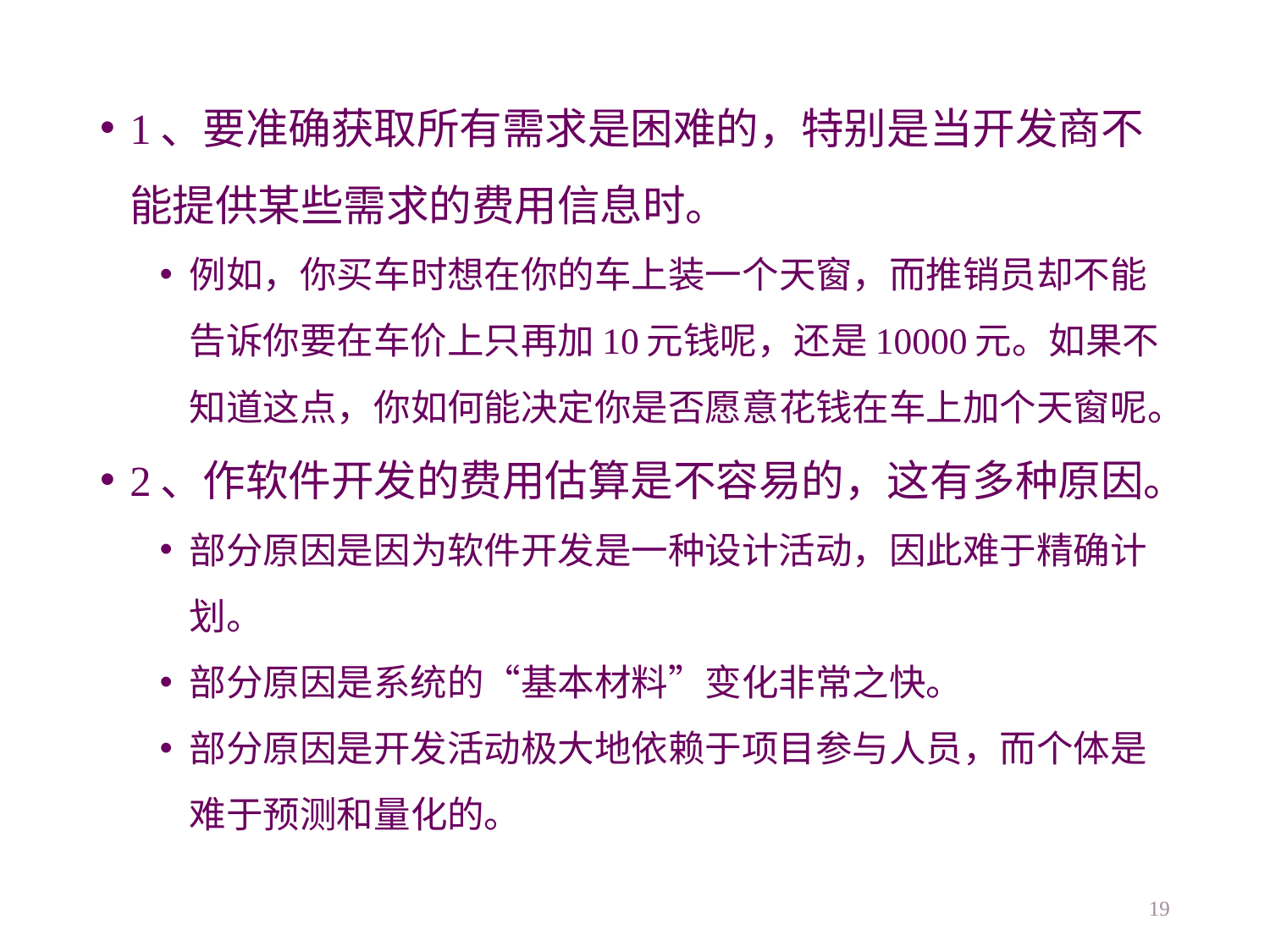

1、要准确获取所有需求是困难的，特别是当开发商不能提供某些需求的费用信息时。
例如，你买车时想在你的车上装一个天窗，而推销员却不能告诉你要在车价上只再加10元钱呢，还是10000元。如果不知道这点，你如何能决定你是否愿意花钱在车上加个天窗呢。
2、作软件开发的费用估算是不容易的，这有多种原因。
部分原因是因为软件开发是一种设计活动，因此难于精确计划。
部分原因是系统的“基本材料”变化非常之快。
部分原因是开发活动极大地依赖于项目参与人员，而个体是难于预测和量化的。
19